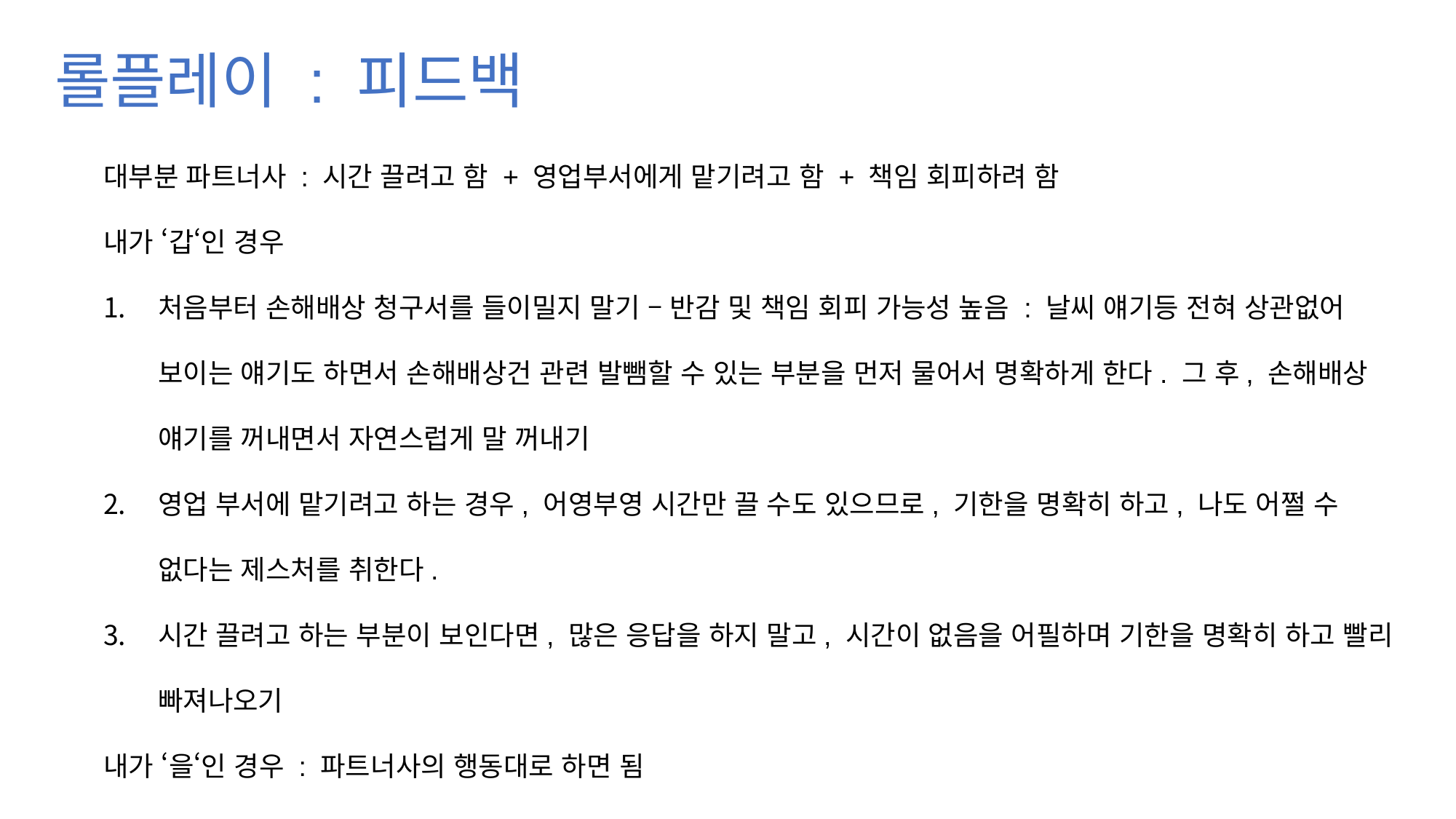

롤플레이 : 피드백
대부분 파트너사 : 시간 끌려고 함 + 영업부서에게 맡기려고 함 + 책임 회피하려 함
내가 ‘갑‘인 경우
처음부터 손해배상 청구서를 들이밀지 말기 – 반감 및 책임 회피 가능성 높음 : 날씨 얘기등 전혀 상관없어 보이는 얘기도 하면서 손해배상건 관련 발뺌할 수 있는 부분을 먼저 물어서 명확하게 한다. 그 후, 손해배상 얘기를 꺼내면서 자연스럽게 말 꺼내기
영업 부서에 맡기려고 하는 경우, 어영부영 시간만 끌 수도 있으므로, 기한을 명확히 하고, 나도 어쩔 수 없다는 제스처를 취한다.
시간 끌려고 하는 부분이 보인다면, 많은 응답을 하지 말고, 시간이 없음을 어필하며 기한을 명확히 하고 빨리 빠져나오기
내가 ‘을‘인 경우 : 파트너사의 행동대로 하면 됨